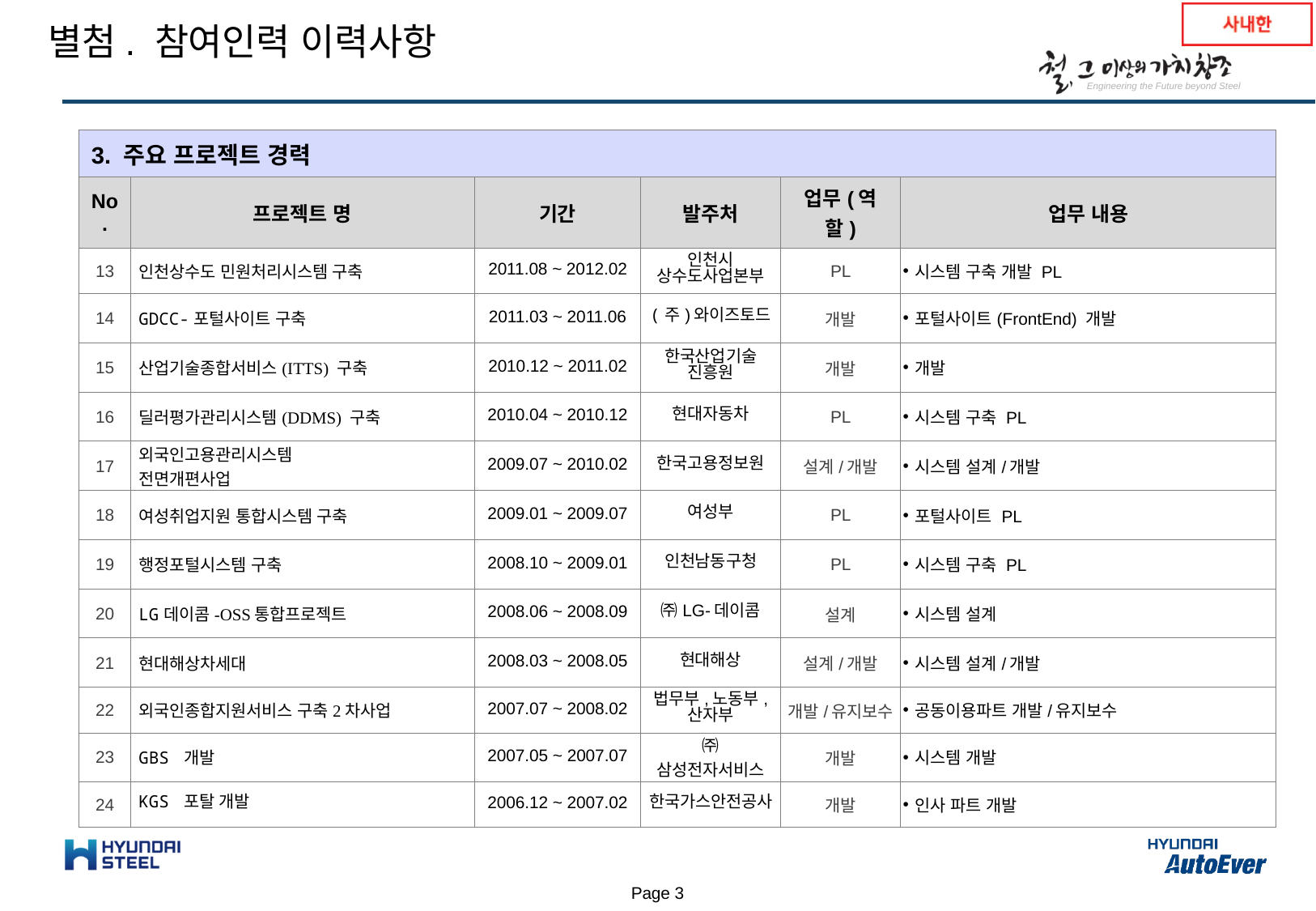

별첨. 참여인력 이력사항
| 3. 주요 프로젝트 경력 |  |  |  |  |  |
| --- | --- | --- | --- | --- | --- |
| No. | 프로젝트 명 | 기간 | 발주처 | 업무(역할) | 업무 내용 |
| 13 | 인천상수도 민원처리시스템 구축 | 2011.08 ~ 2012.02 | 인천시 상수도사업본부 | PL | 시스템 구축 개발 PL |
| 14 | GDCC-포털사이트 구축 | 2011.03 ~ 2011.06 | (주)와이즈토드 | 개발 | 포털사이트(FrontEnd) 개발 |
| 15 | 산업기술종합서비스(ITTS) 구축 | 2010.12 ~ 2011.02 | 한국산업기술 진흥원 | 개발 | 개발 |
| 16 | 딜러평가관리시스템(DDMS) 구축 | 2010.04 ~ 2010.12 | 현대자동차 | PL | 시스템 구축 PL |
| 17 | 외국인고용관리시스템 전면개편사업 | 2009.07 ~ 2010.02 | 한국고용정보원 | 설계/개발 | 시스템 설계/개발 |
| 18 | 여성취업지원 통합시스템 구축 | 2009.01 ~ 2009.07 | 여성부 | PL | 포털사이트 PL |
| 19 | 행정포털시스템 구축 | 2008.10 ~ 2009.01 | 인천남동구청 | PL | 시스템 구축 PL |
| 20 | LG데이콤-OSS통합프로젝트 | 2008.06 ~ 2008.09 | ㈜LG-데이콤 | 설계 | 시스템 설계 |
| 21 | 현대해상차세대 | 2008.03 ~ 2008.05 | 현대해상 | 설계/개발 | 시스템 설계/개발 |
| 22 | 외국인종합지원서비스 구축2차사업 | 2007.07 ~ 2008.02 | 법무부,노동부, 산자부 | 개발/유지보수 | 공동이용파트 개발/유지보수 |
| 23 | GBS 개발 | 2007.05 ~ 2007.07 | ㈜삼성전자서비스 | 개발 | 시스템 개발 |
| 24 | KGS 포탈 개발 | 2006.12 ~ 2007.02 | 한국가스안전공사 | 개발 | 인사 파트 개발 |